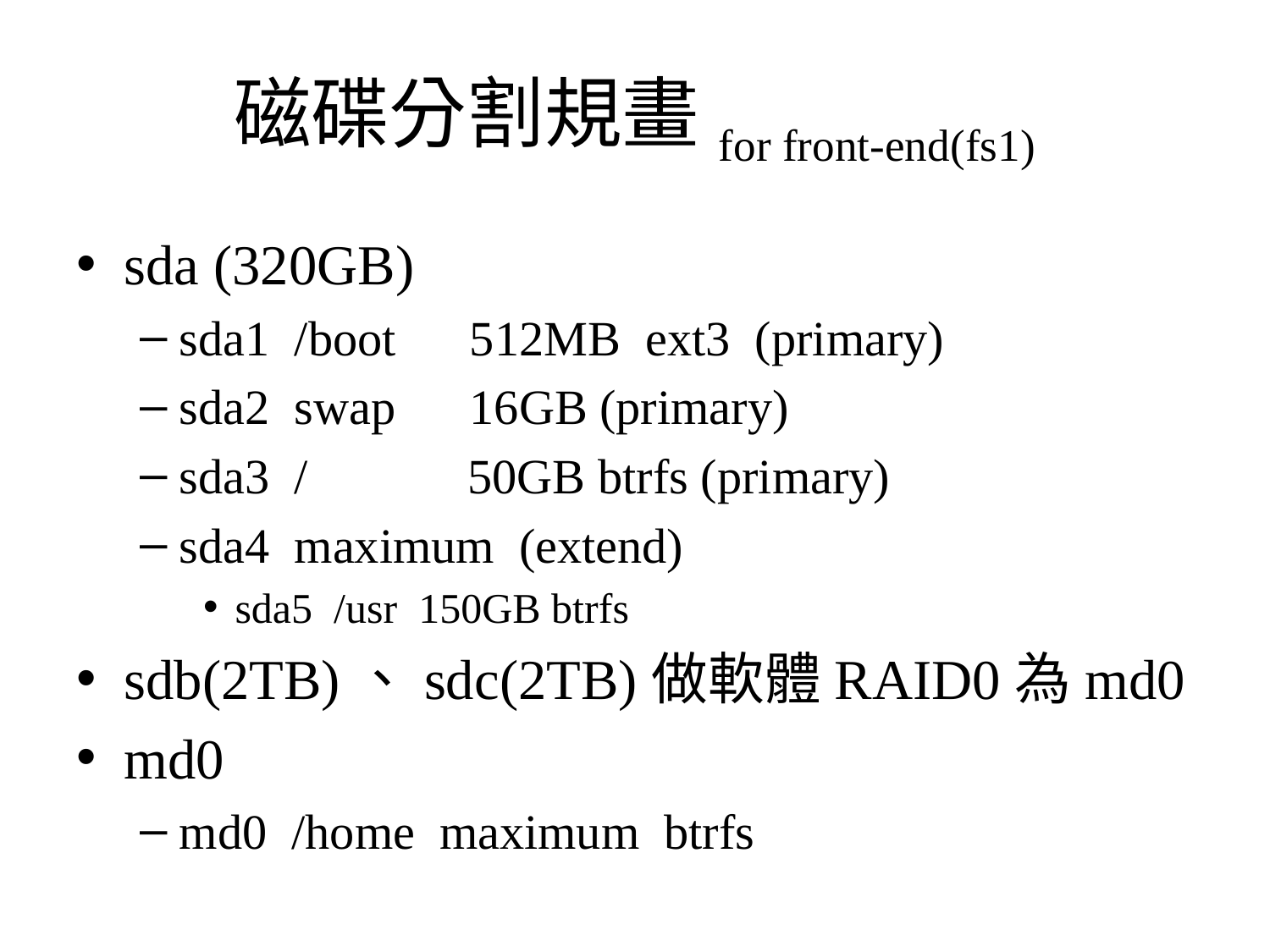

# 磁碟分割規畫for front-end(fs1)
sda (320GB)
sda1  /boot      512MB  ext3  (primary)
sda2  swap      16GB (primary)
sda3  /             50GB btrfs (primary)
sda4  maximum  (extend)
sda5  /usr  150GB btrfs
sdb(2TB)、sdc(2TB)做軟體RAID0為md0
md0
md0  /home  maximum  btrfs